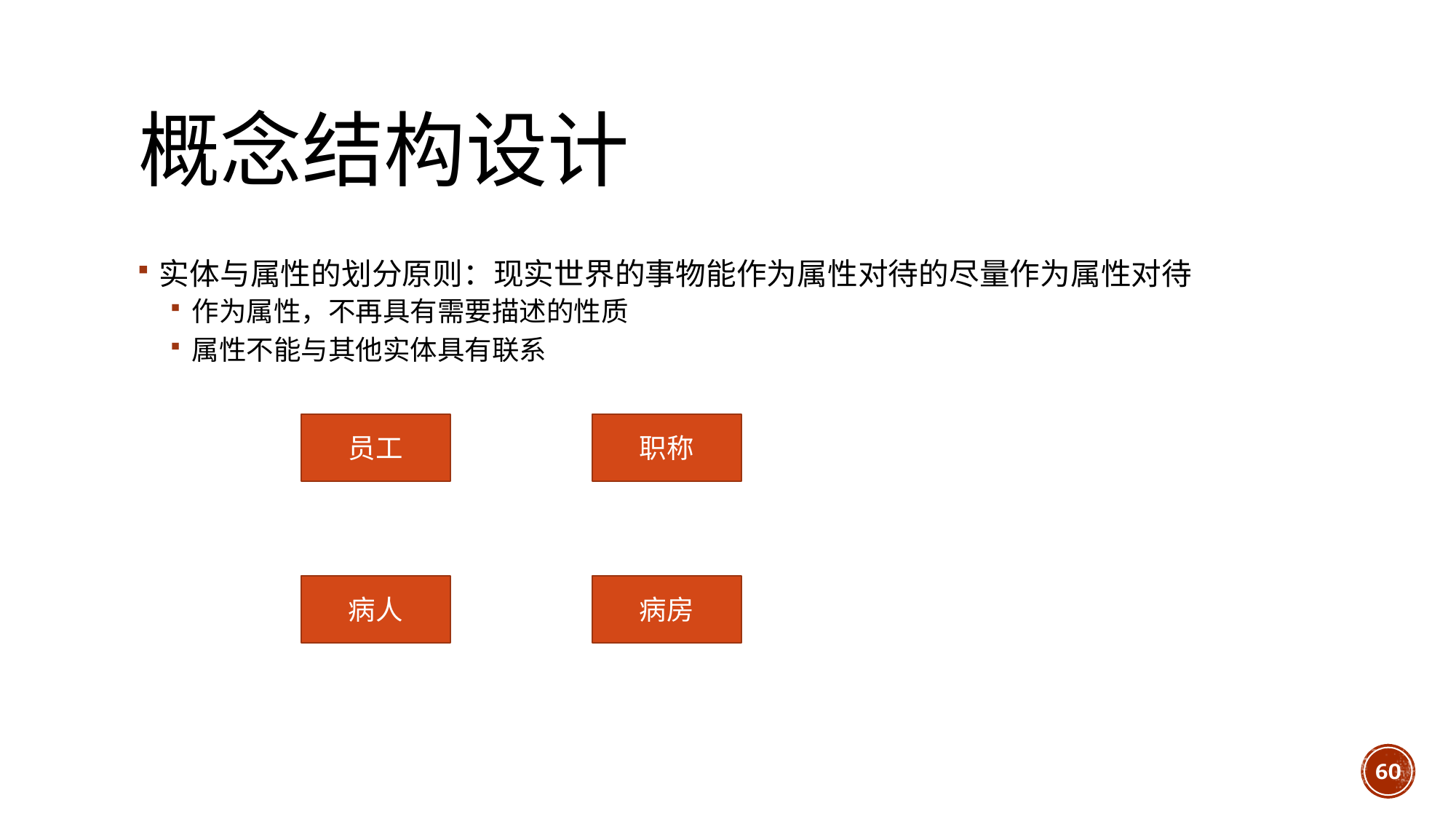

# 概念结构设计
实体与属性的划分原则：现实世界的事物能作为属性对待的尽量作为属性对待
作为属性，不再具有需要描述的性质
属性不能与其他实体具有联系
员工
职称
病人
病房
60